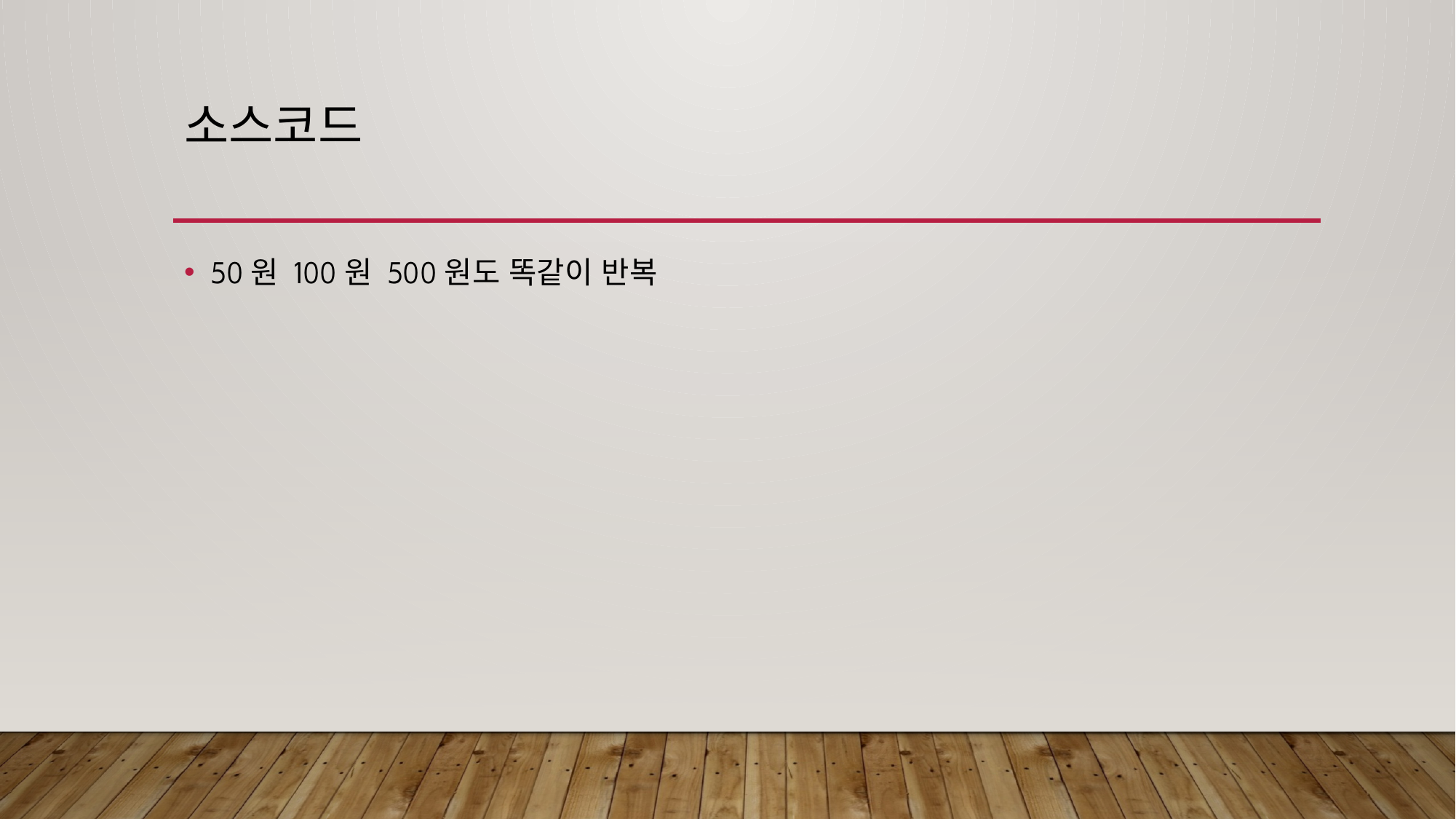

# 소스코드
50원 100원 500원도 똑같이 반복